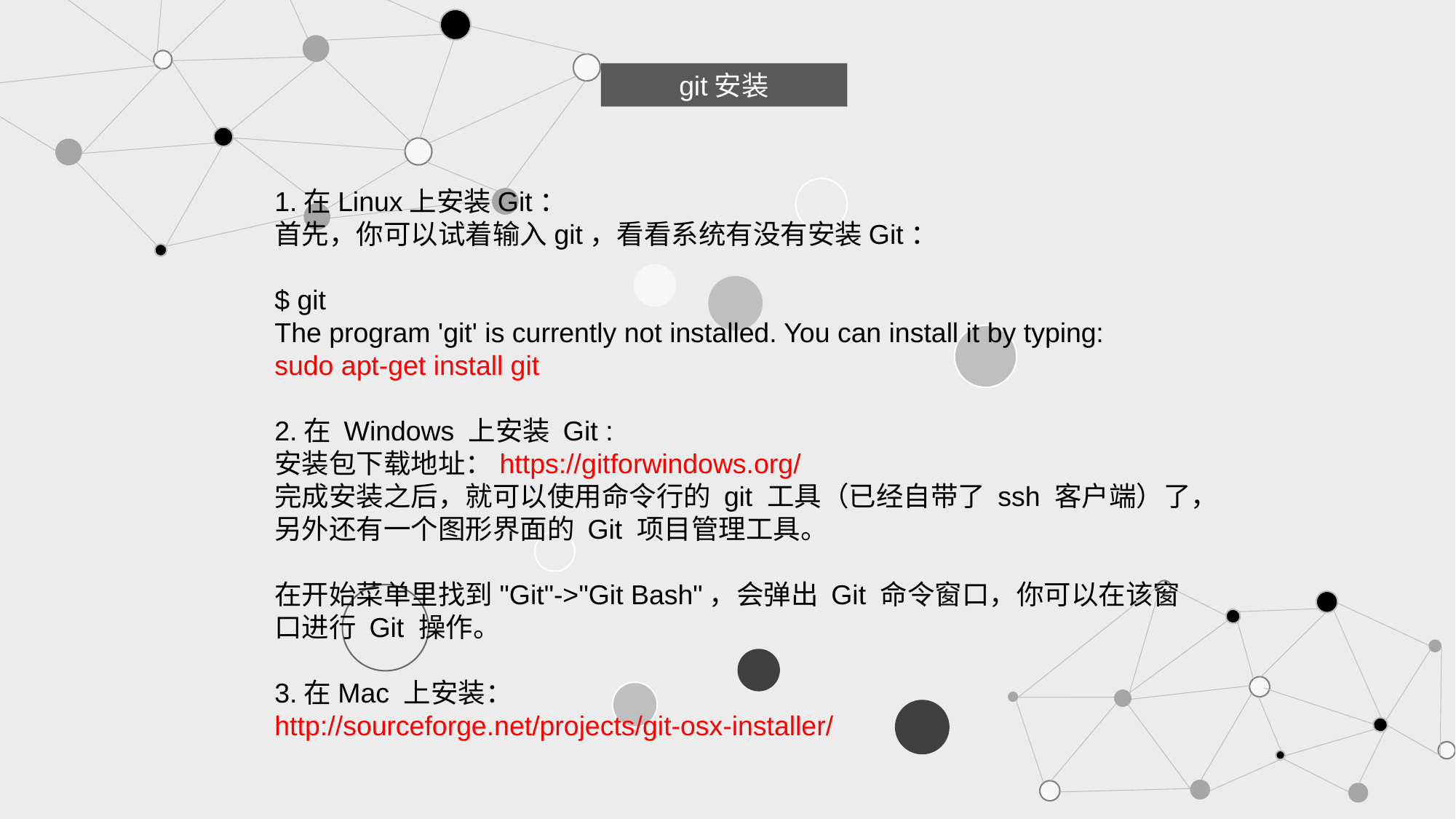

git安装

1.在Linux上安装Git：
首先，你可以试着输入git，看看系统有没有安装Git：

$ git
The program 'git' is currently not installed. You can install it by typing:
sudo apt-get install git

2.在 Windows 上安装 Git :
安装包下载地址：https://gitforwindows.org/
完成安装之后，就可以使用命令行的 git 工具（已经自带了 ssh 客户端）了，另外还有一个图形界面的 Git 项目管理工具。

在开始菜单里找到"Git"->"Git Bash"，会弹出 Git 命令窗口，你可以在该窗口进行 Git 操作。

3.在Mac 上安装：
http://sourceforge.net/projects/git-osx-installer/